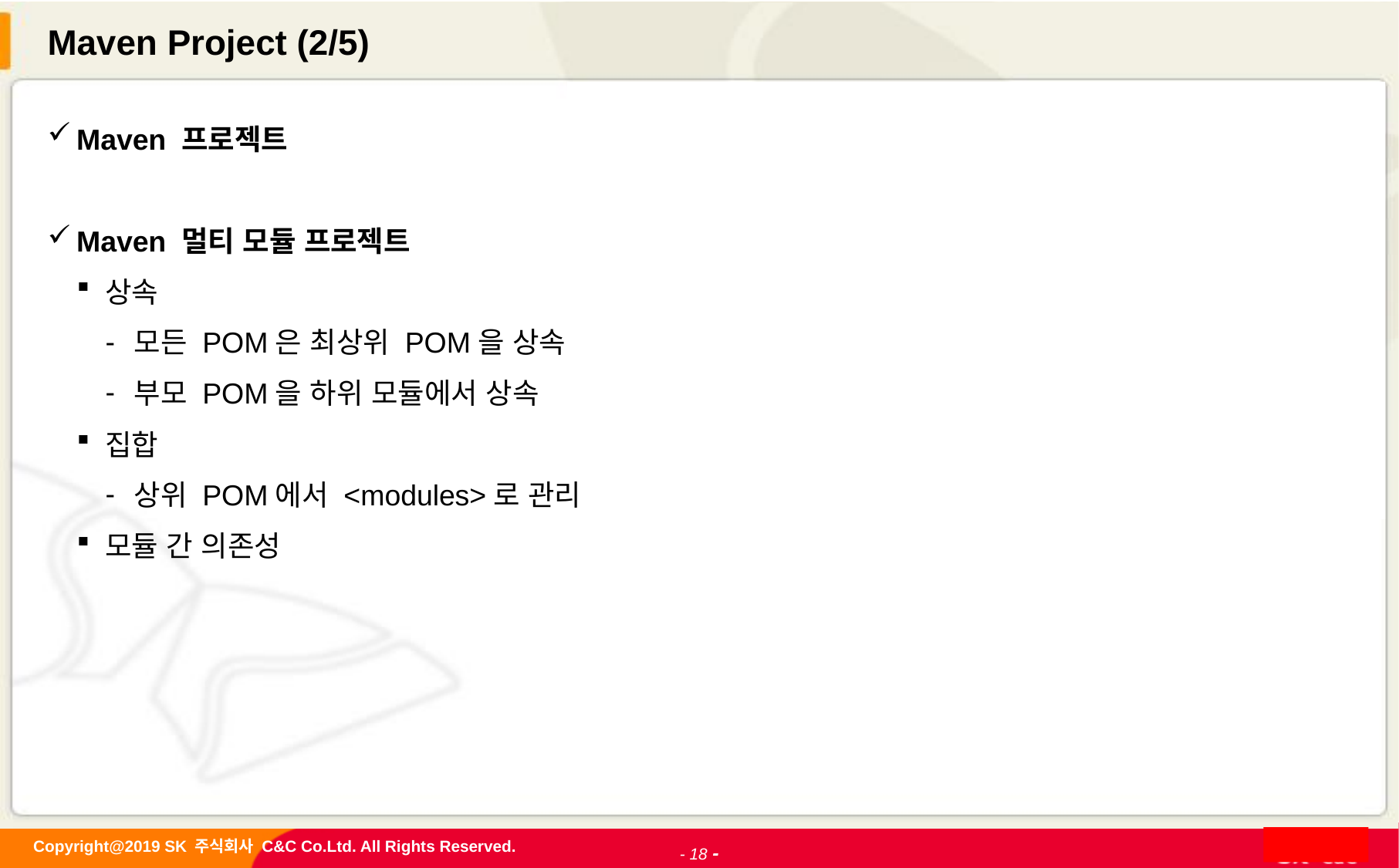

# Maven Project (2/5)
Maven 프로젝트

Maven 멀티 모듈 프로젝트
상속
모든 POM은 최상위 POM을 상속
부모 POM을 하위 모듈에서 상속
집합
상위 POM에서 <modules>로 관리
모듈 간 의존성